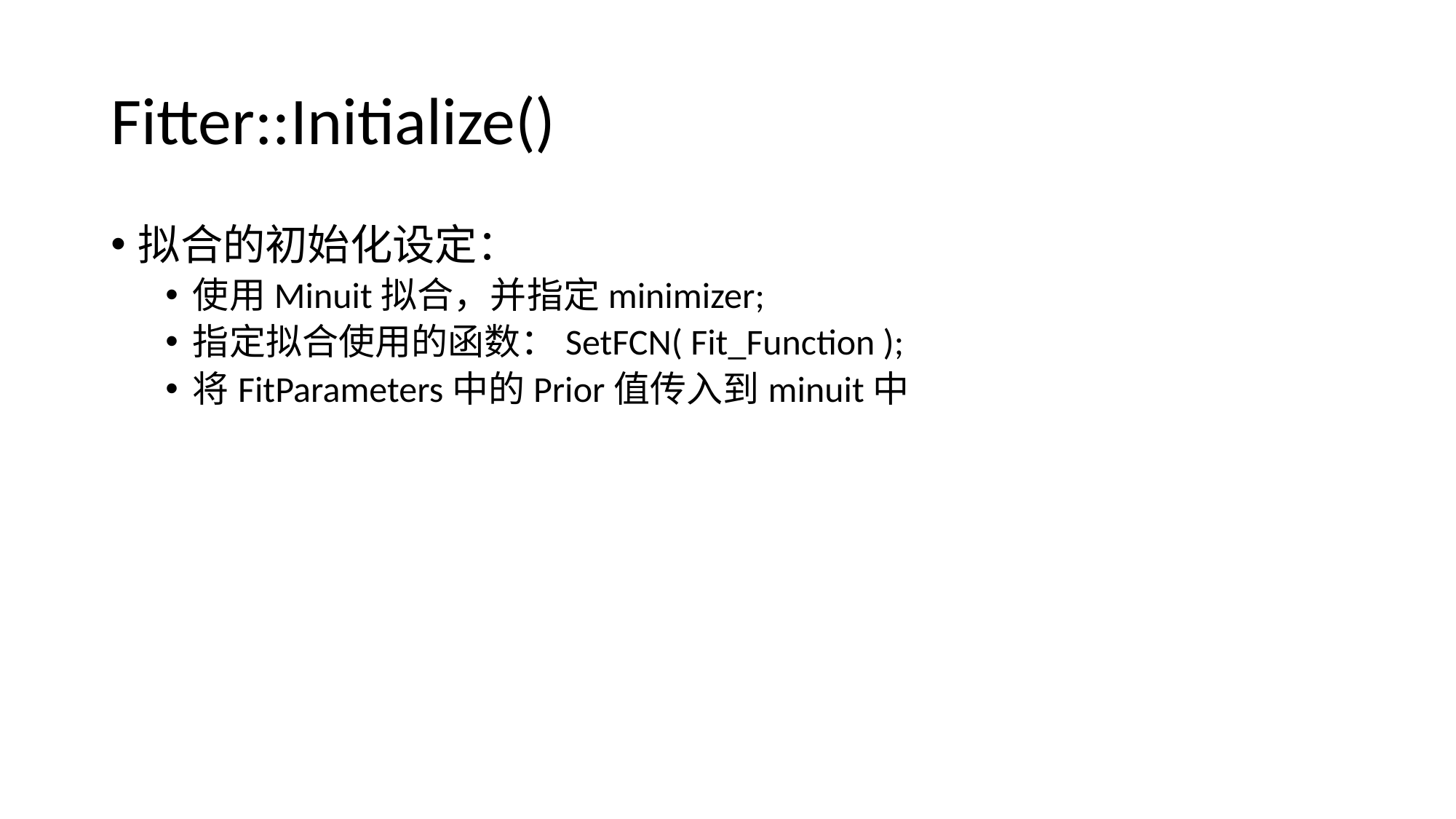

# Fitter::Initialize()
拟合的初始化设定：
使用Minuit拟合，并指定minimizer;
指定拟合使用的函数：SetFCN( Fit_Function );
将FitParameters中的Prior值传入到minuit中